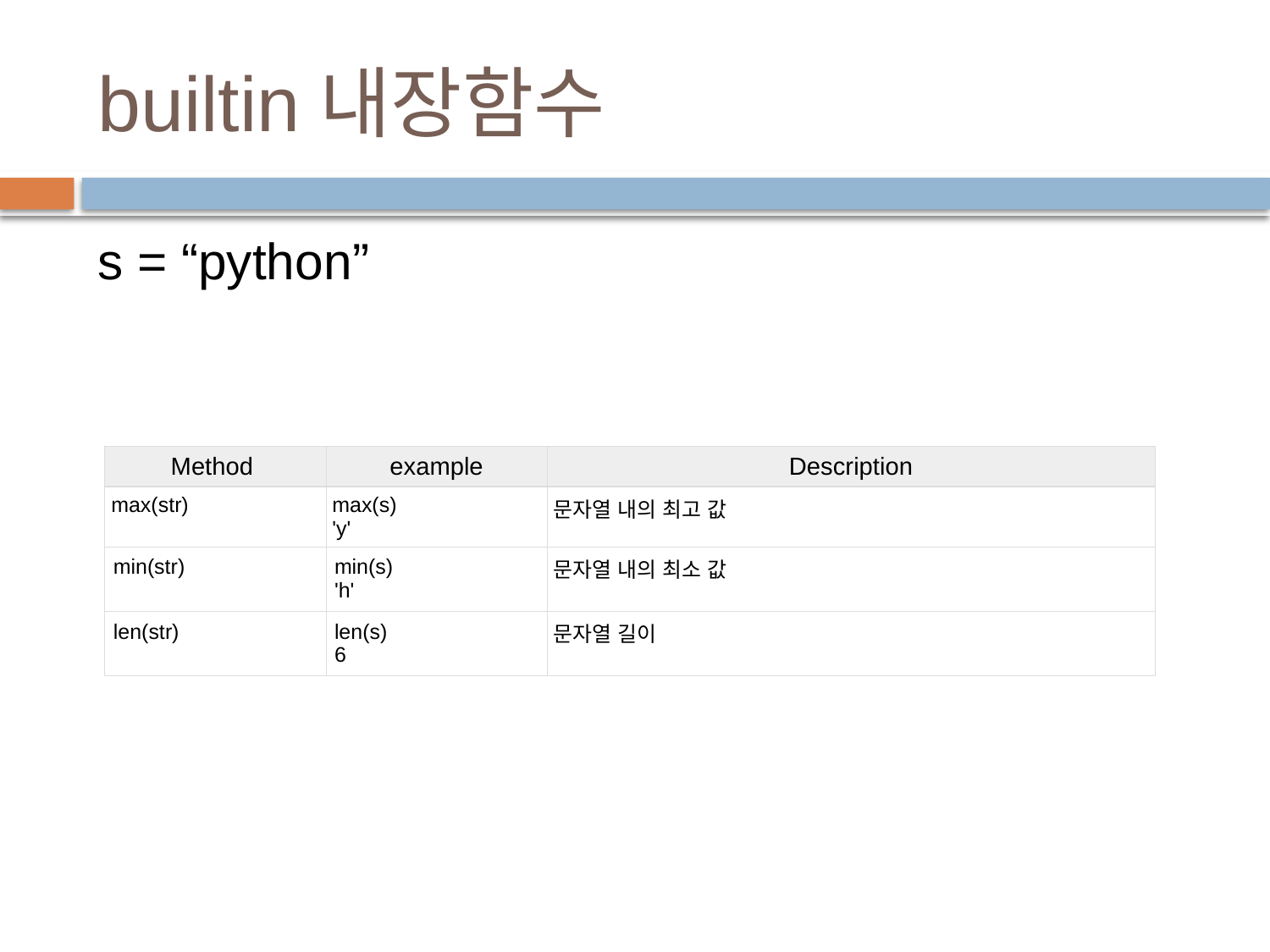

# builtin내장함수
s = “python”
| Method | example | Description |
| --- | --- | --- |
| max(str) | max(s) 'y' | 문자열 내의 최고 값 |
| min(str) | min(s) 'h' | 문자열 내의 최소 값 |
| len(str) | len(s) 6 | 문자열 길이 |